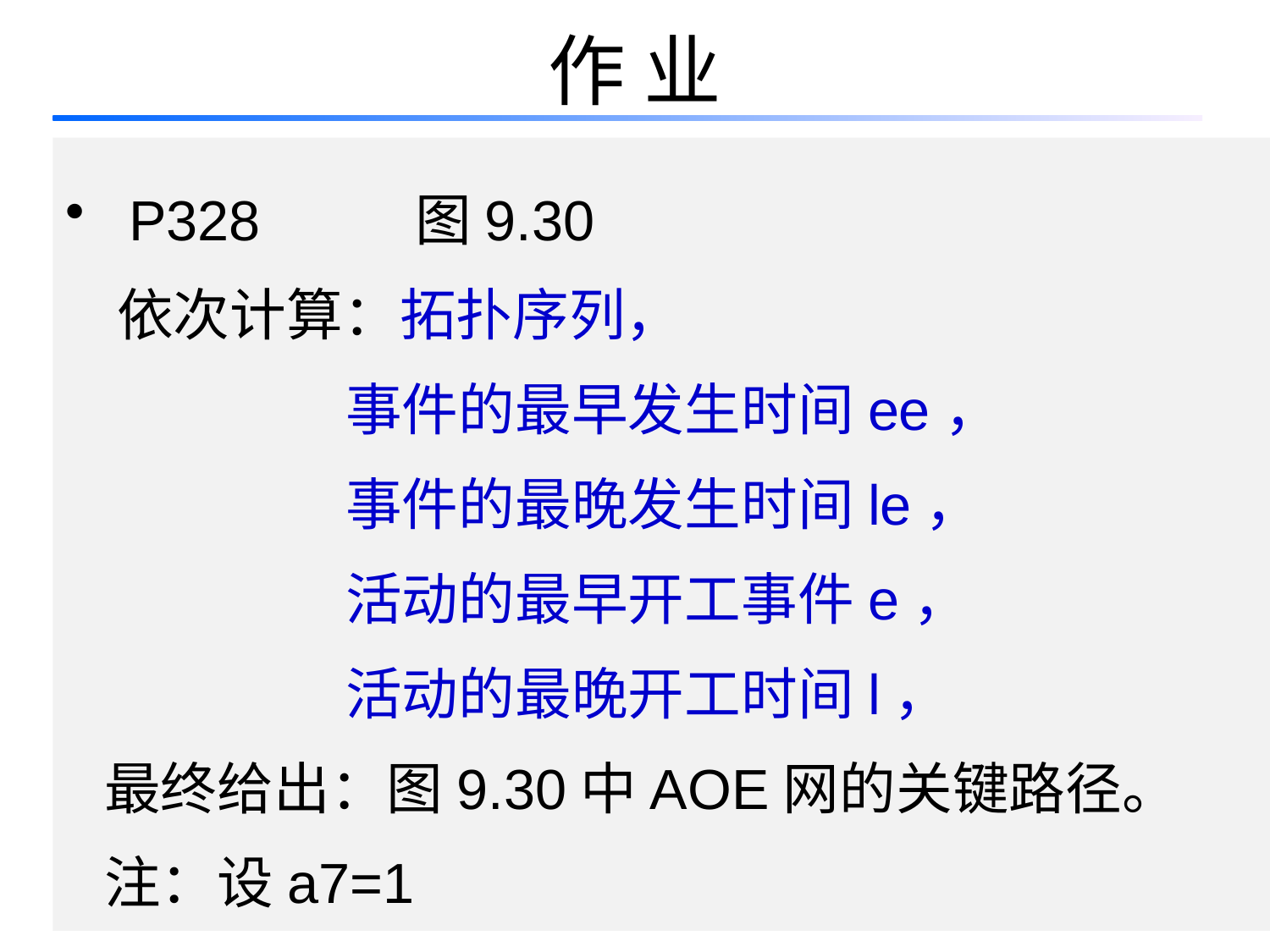

# 作 业

 P328         图9.30
   依次计算：拓扑序列，
                     事件的最早发生时间ee，
                     事件的最晚发生时间le，
                     活动的最早开工事件e，
                     活动的最晚开工时间l，
  最终给出：图9.30中AOE网的关键路径。
  注：设a7=1